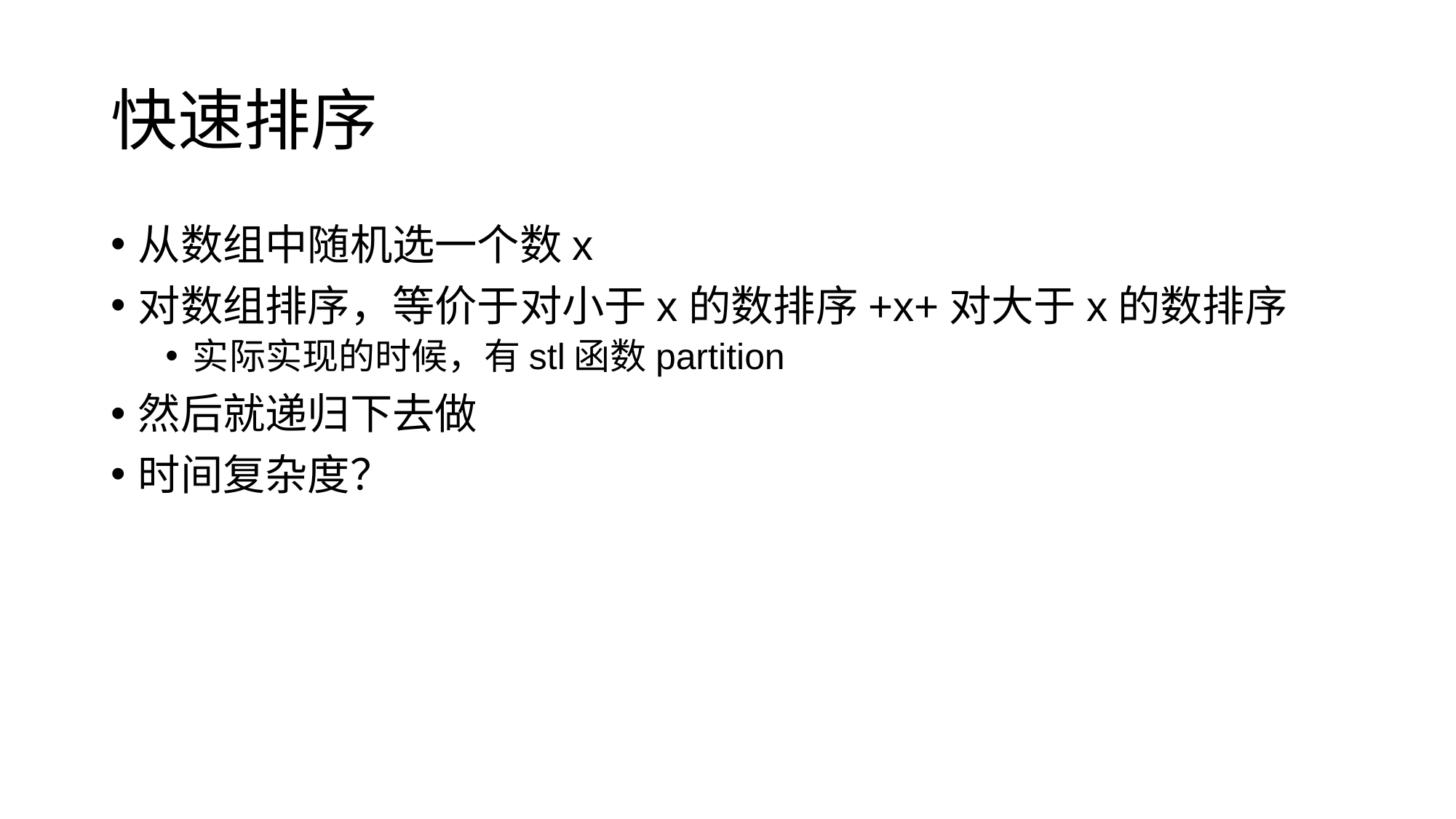

# 快速排序
从数组中随机选一个数x
对数组排序，等价于对小于x的数排序+x+对大于x的数排序
实际实现的时候，有stl函数partition
然后就递归下去做
时间复杂度？